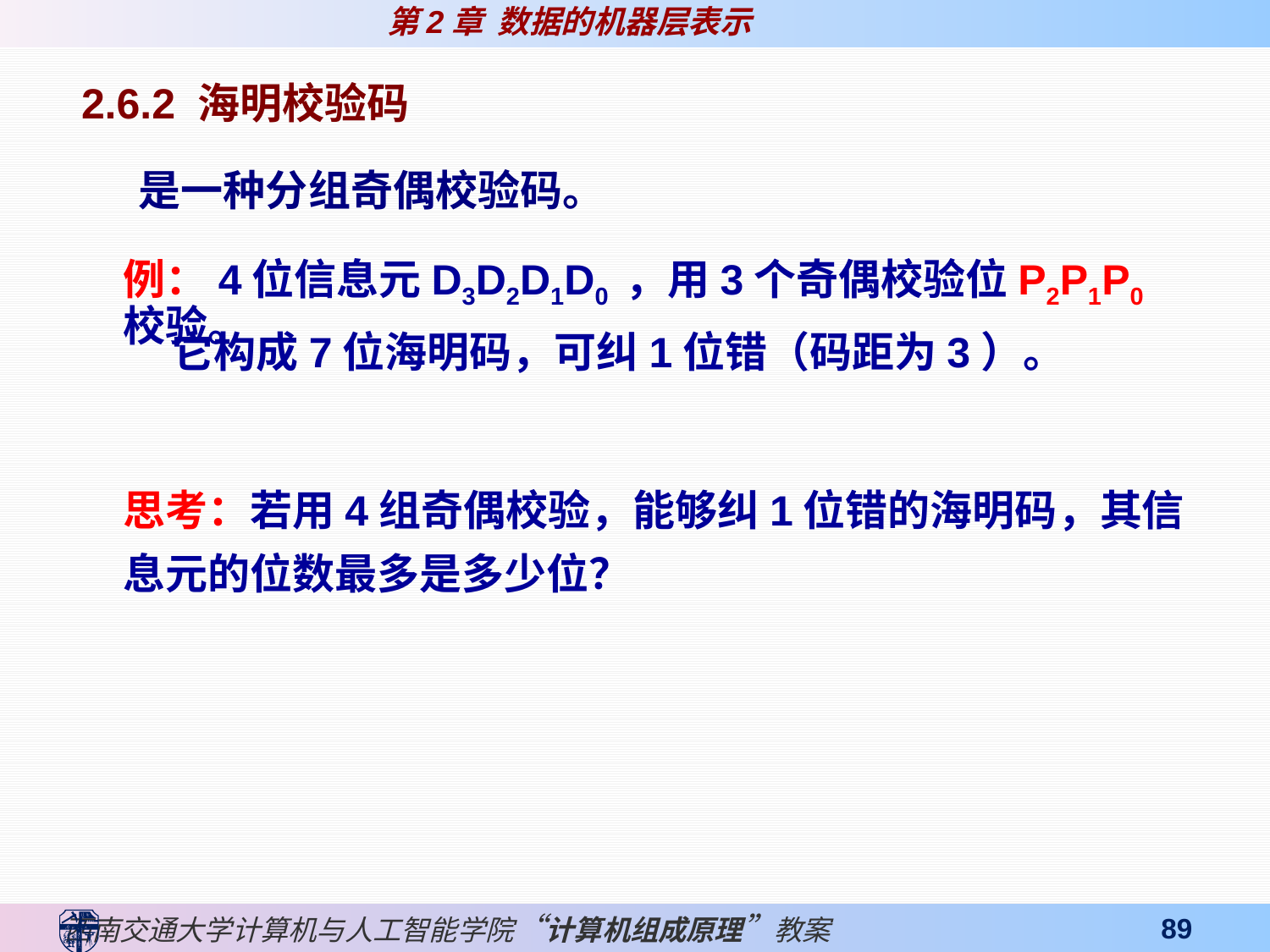

2.6.2 海明校验码
     是一种分组奇偶校验码。
例：4位信息元D3D2D1D0 ，用3个奇偶校验位P2P1P0校验。
    它构成7位海明码，可纠1位错（码距为3）。

思考：若用4组奇偶校验，能够纠1位错的海明码，其信息元的位数最多是多少位？